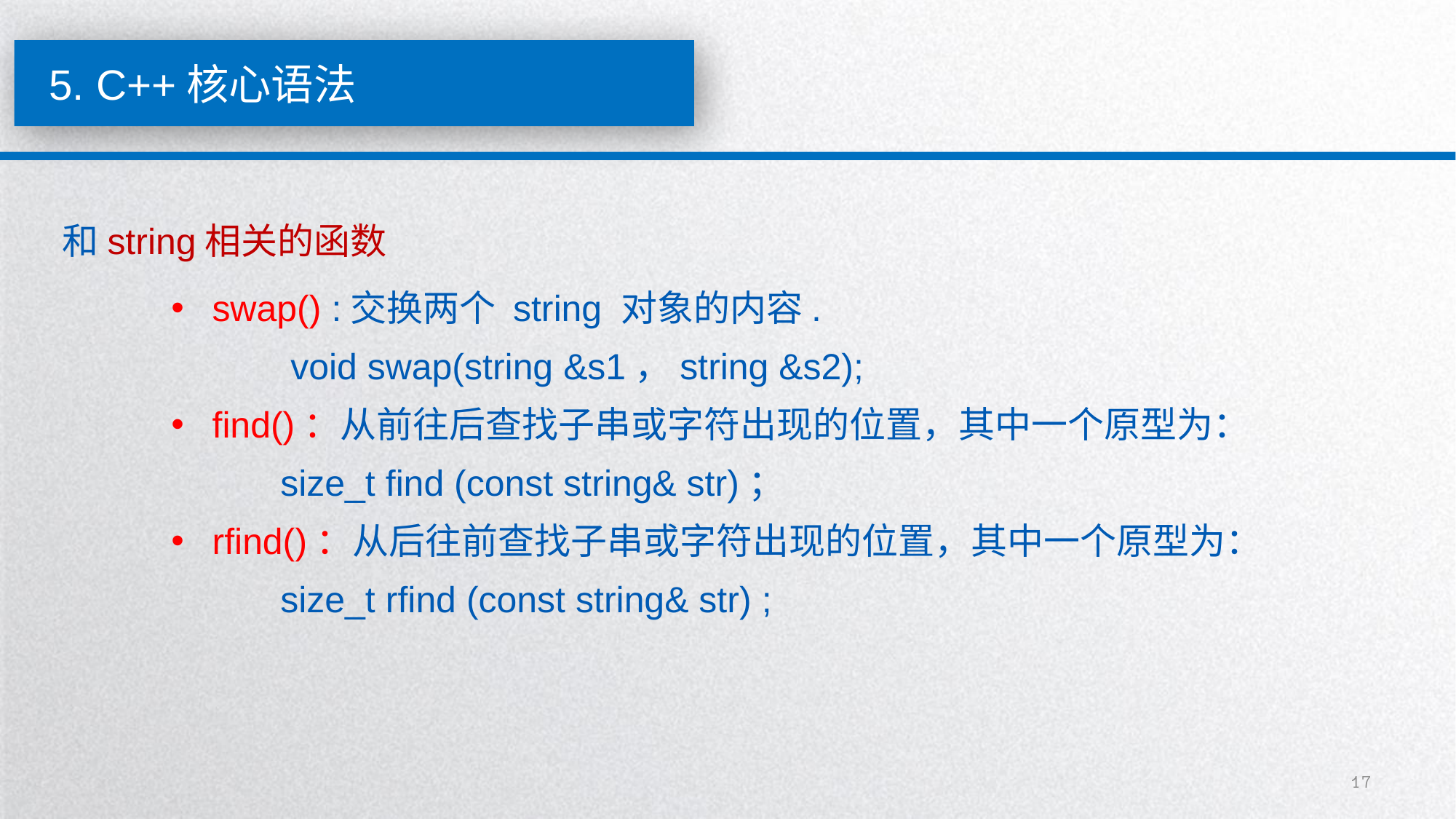

5. C++核心语法
和string相关的函数
swap() :交换两个 string 对象的内容.
	 void swap(string &s1，string &s2);
find()：从前往后查找子串或字符出现的位置，其中一个原型为：
      	size_t find (const string& str)；
rfind()：从后往前查找子串或字符出现的位置，其中一个原型为：
                	size_t rfind (const string& str) ;
17